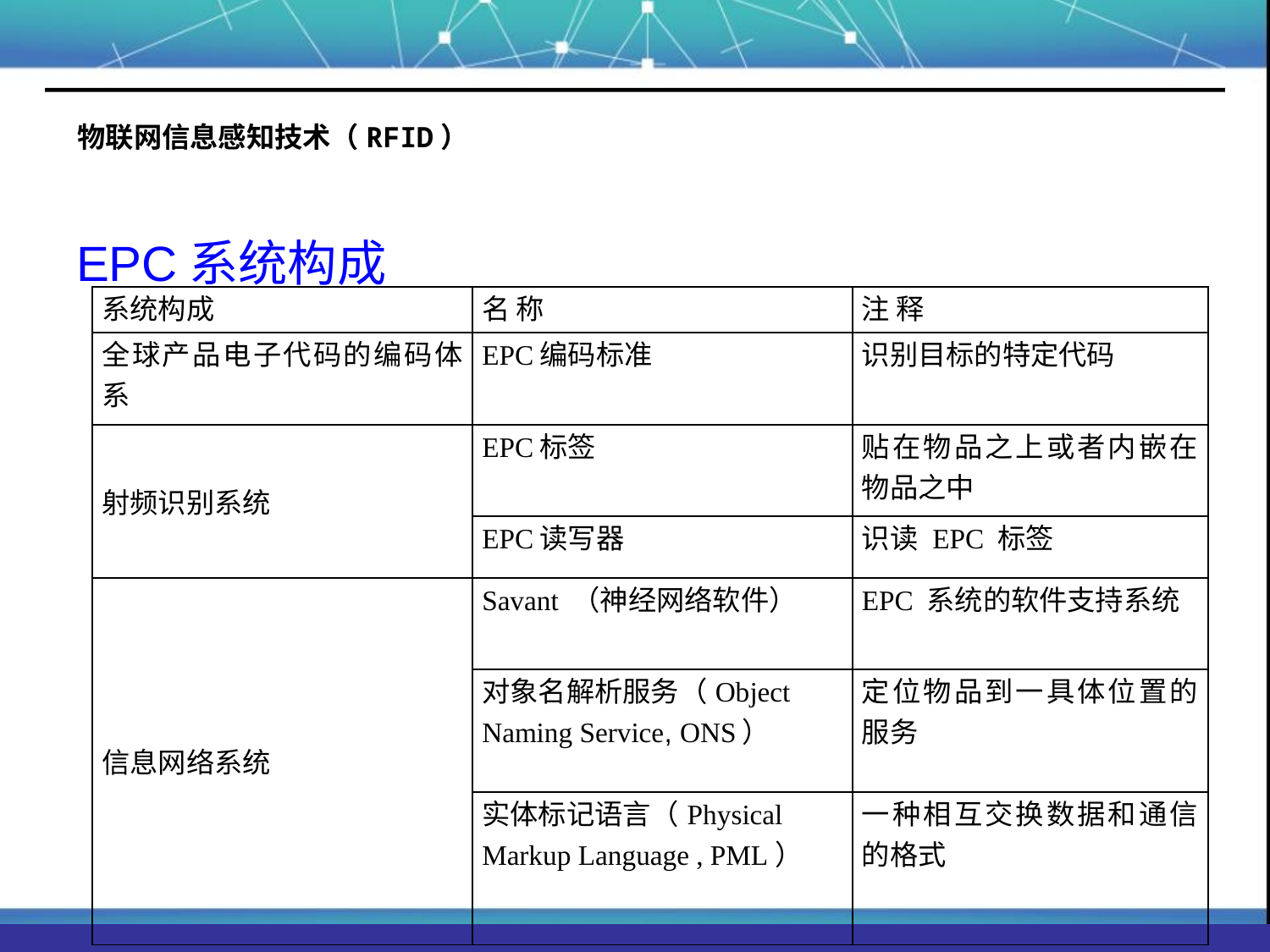

# 物联网信息感知技术（RFID）

EPC系统构成
| 系统构成 | 名 称 | 注 释 |
| --- | --- | --- |
| 全球产品电子代码的编码体系 | EPC编码标准 | 识别目标的特定代码 |
| 射频识别系统 | EPC标签 | 贴在物品之上或者内嵌在物品之中 |
|  | EPC读写器 | 识读 EPC 标签 |
| 信息网络系统 | Savant （神经网络软件） | EPC 系统的软件支持系统 |
|  | 对象名解析服务（Object Naming Service, ONS） | 定位物品到一具体位置的服务 |
|  | 实体标记语言（Physical Markup Language , PML） | 一种相互交换数据和通信的格式 |